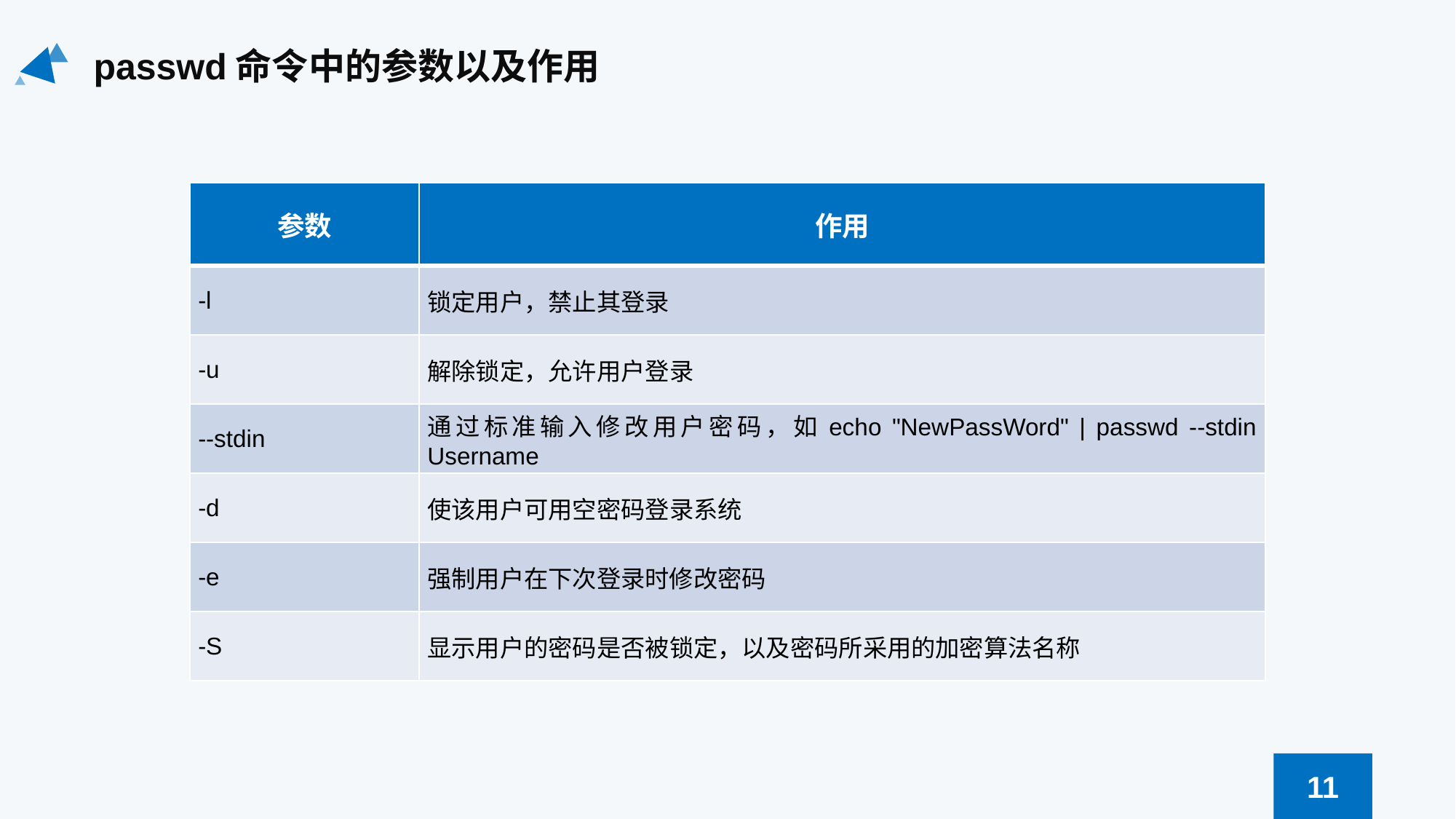

passwd命令中的参数以及作用

| 参数 | 作用 |
| --- | --- |
| -l | 锁定用户，禁止其登录 |
| -u | 解除锁定，允许用户登录 |
| --stdin | 通过标准输入修改用户密码，如echo "NewPassWord" | passwd --stdin Username |
| -d | 使该用户可用空密码登录系统 |
| -e | 强制用户在下次登录时修改密码 |
| -S | 显示用户的密码是否被锁定，以及密码所采用的加密算法名称 |

11